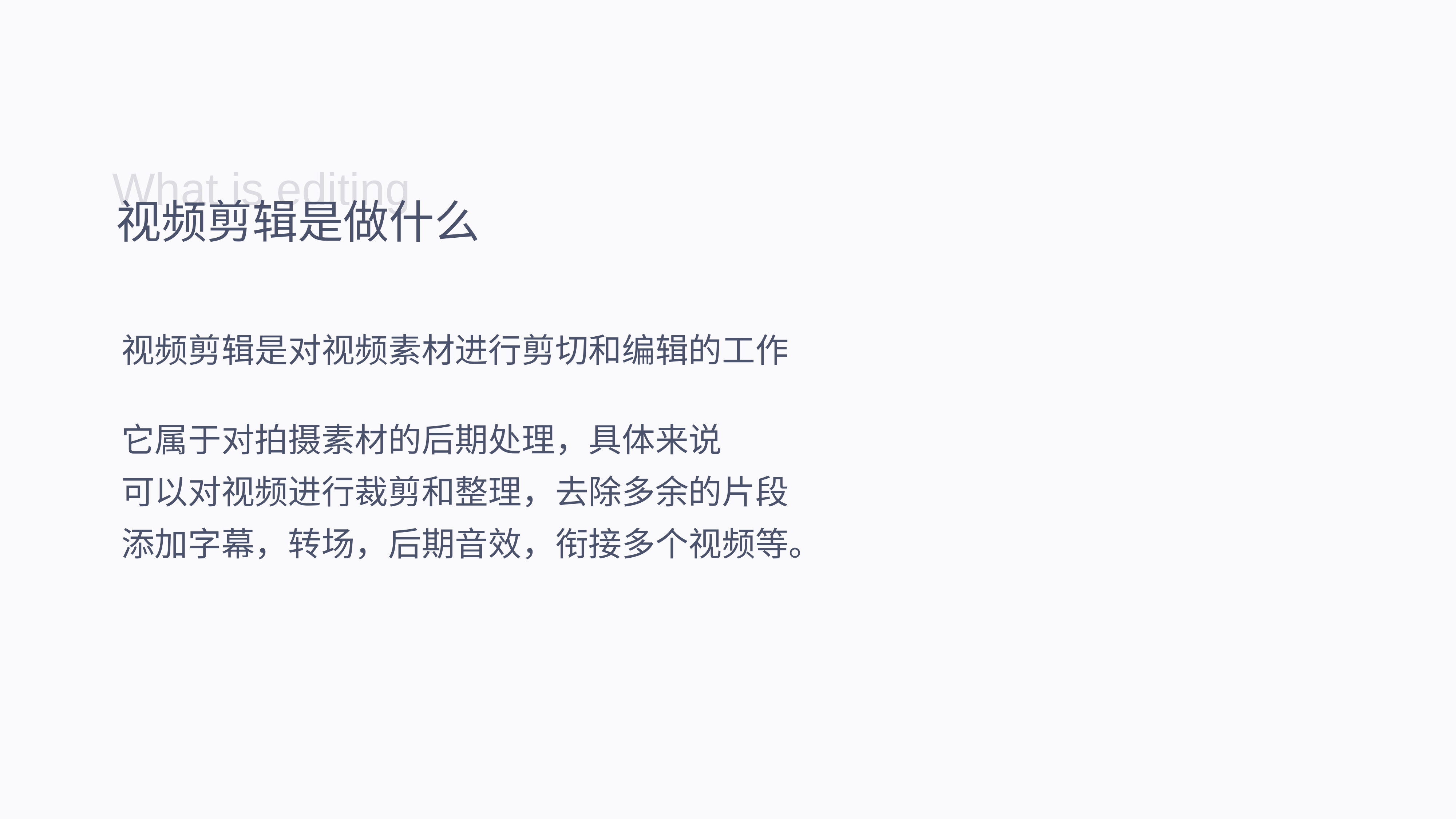

What is editing
视频剪辑是做什么
视频剪辑是对视频素材进行剪切和编辑的工作
它属于对拍摄素材的后期处理，具体来说
可以对视频进行裁剪和整理，去除多余的片段
添加字幕，转场，后期音效，衔接多个视频等。